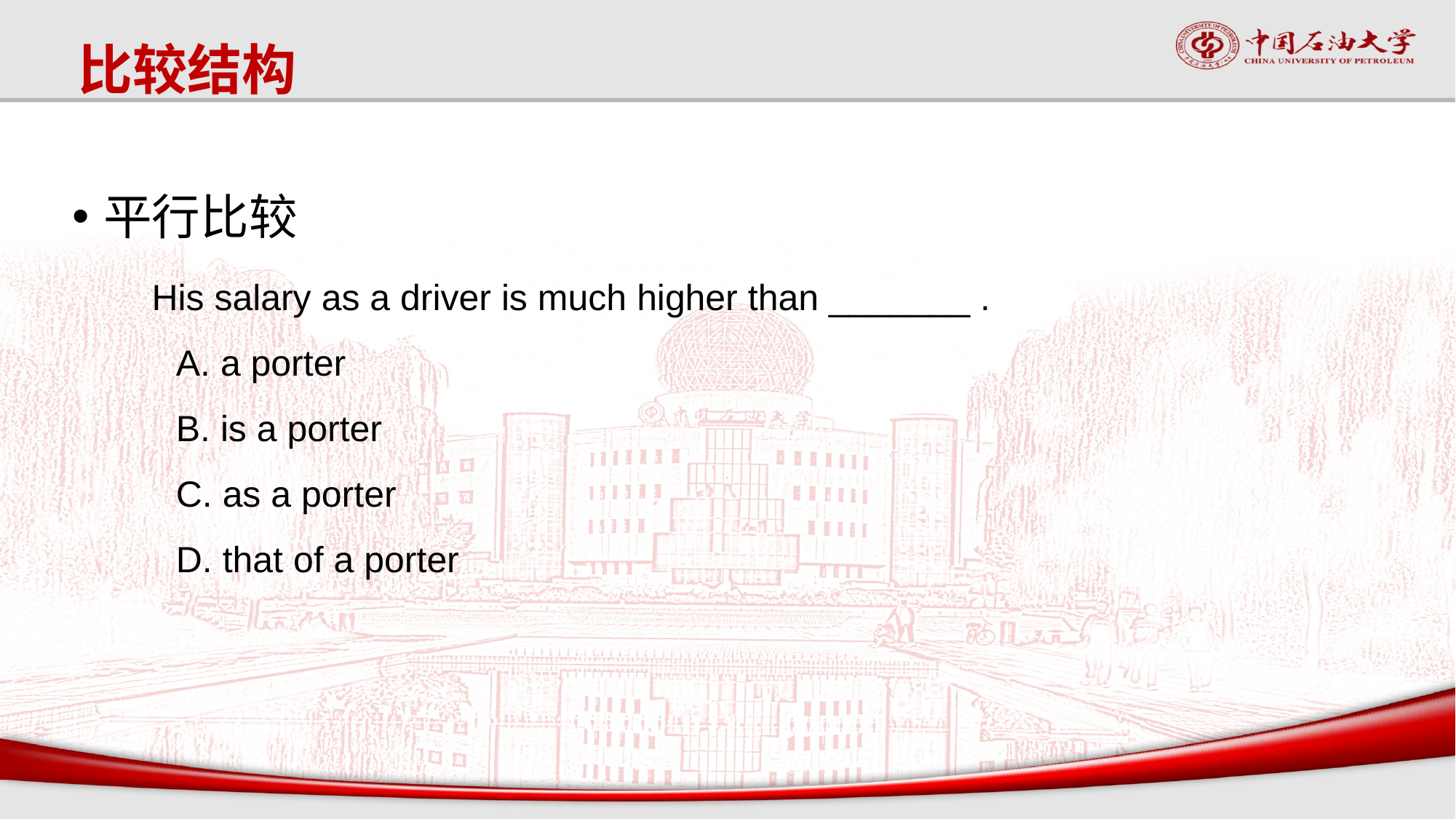

比较结构
平行比较
           His salary as a driver is much higher than _______ .
		A. a porter
		B. is a porter
		C. as a porter
		D. that of a porter